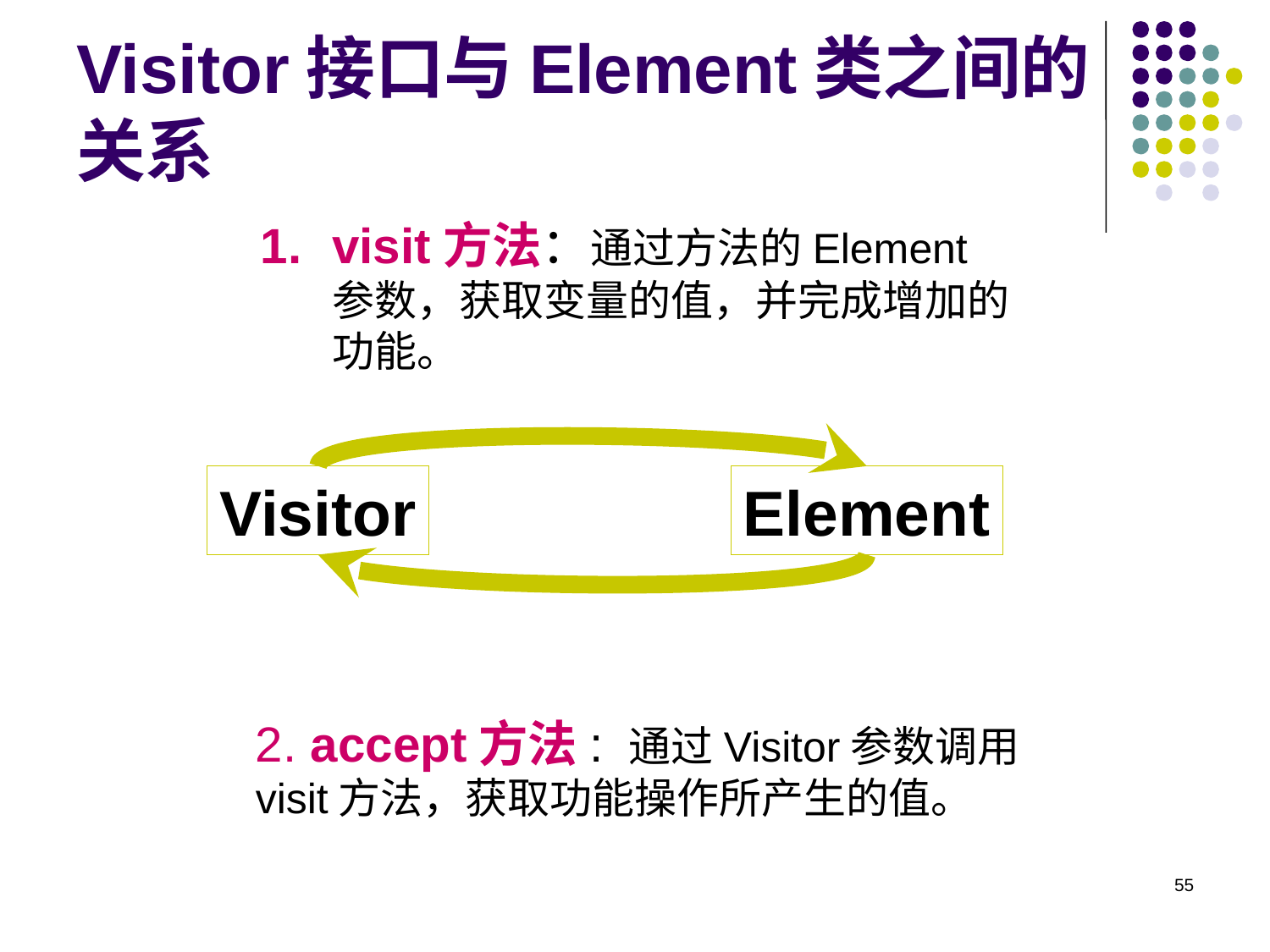

# Visitor接口与Element类之间的关系
visit方法：通过方法的Element参数，获取变量的值，并完成增加的功能。
Visitor
Element
2. accept方法: 通过Visitor参数调用visit方法，获取功能操作所产生的值。
55